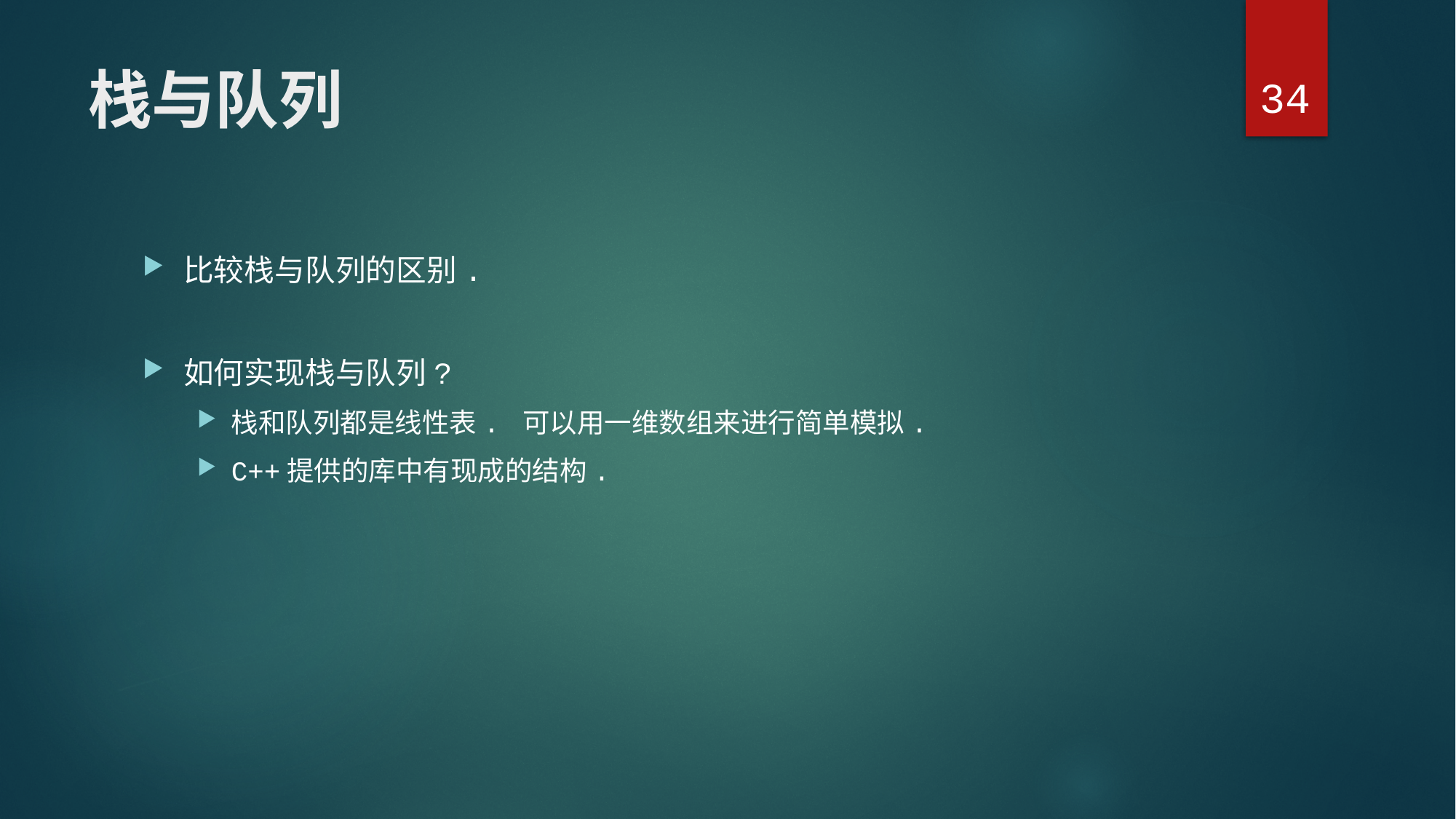

34
# 栈与队列
比较栈与队列的区别.

如何实现栈与队列?
栈和队列都是线性表. 可以用一维数组来进行简单模拟.
C++提供的库中有现成的结构.